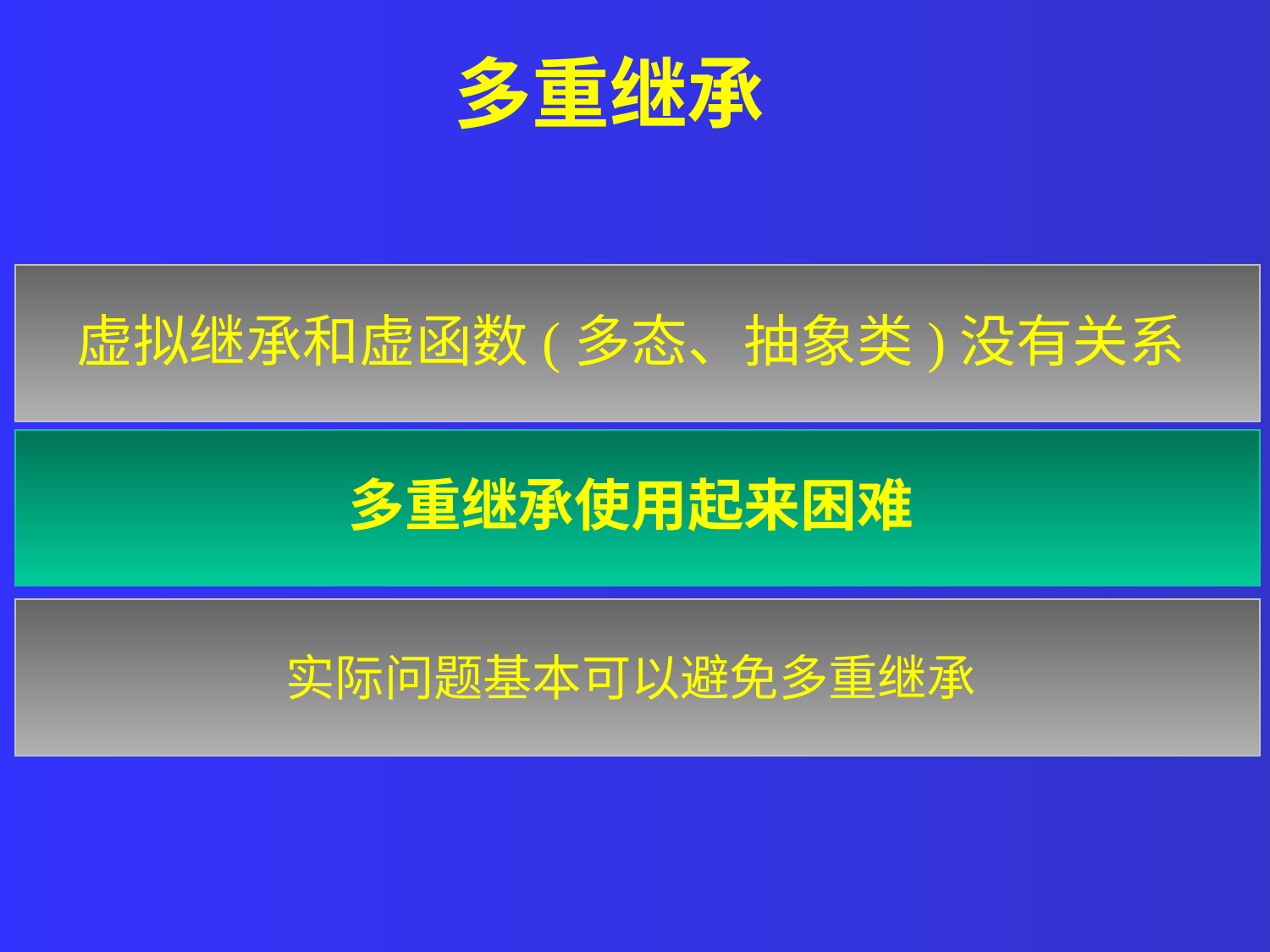

多重继承
虚拟继承和虚函数(多态、抽象类)没有关系
多重继承使用起来困难
实际问题基本可以避免多重继承